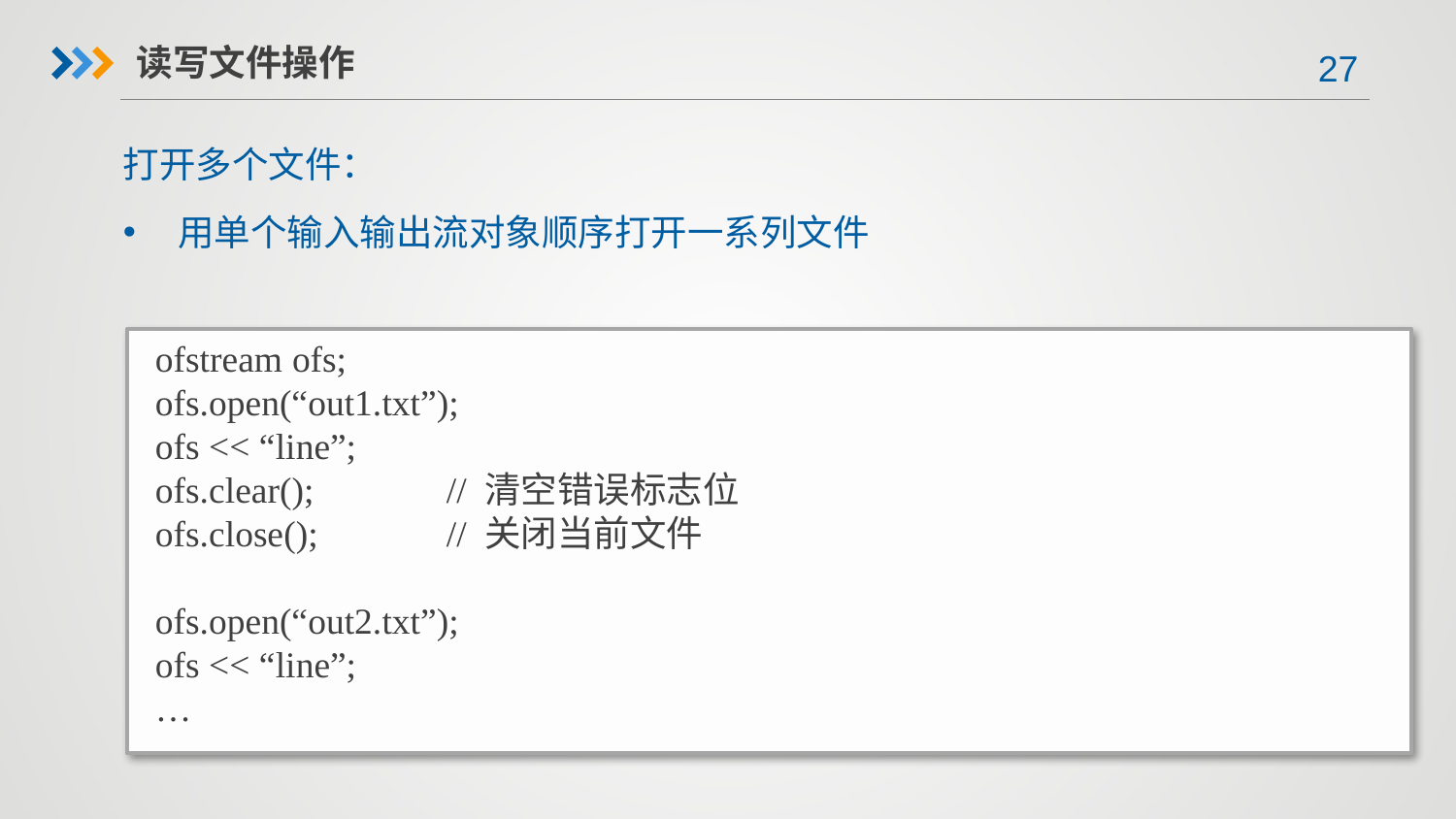

读写文件操作
打开多个文件：
用单个输入输出流对象顺序打开一系列文件

ofstream ofs;
ofs.open(“out1.txt”);
ofs << “line”;
ofs.clear();	// 清空错误标志位
ofs.close();	// 关闭当前文件

ofs.open(“out2.txt”);
ofs << “line”;
…